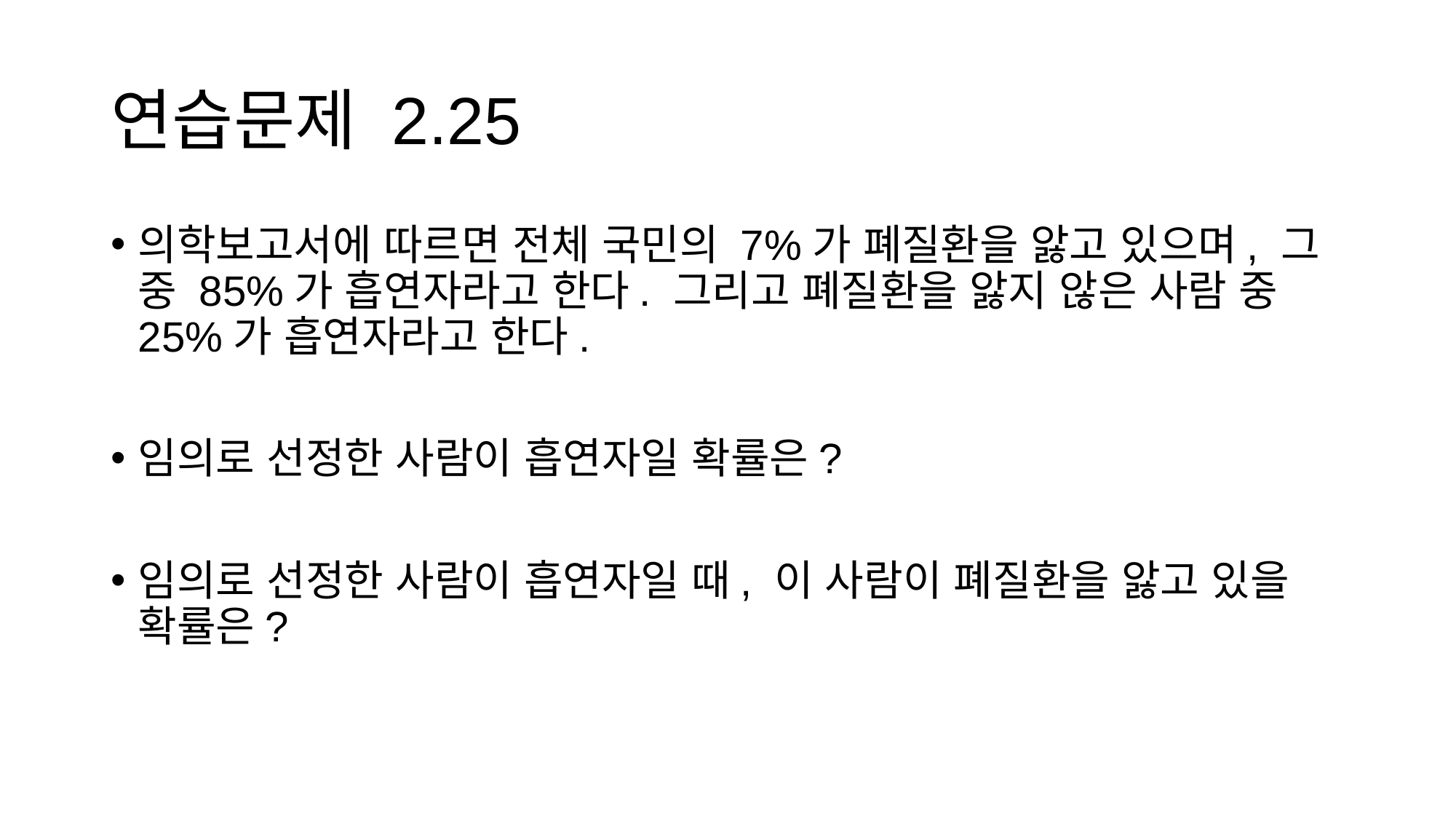

# 연습문제 2.25
의학보고서에 따르면 전체 국민의 7%가 폐질환을 앓고 있으며, 그 중 85%가 흡연자라고 한다. 그리고 폐질환을 앓지 않은 사람 중 25%가 흡연자라고 한다.

임의로 선정한 사람이 흡연자일 확률은?

임의로 선정한 사람이 흡연자일 때, 이 사람이 폐질환을 앓고 있을 확률은?